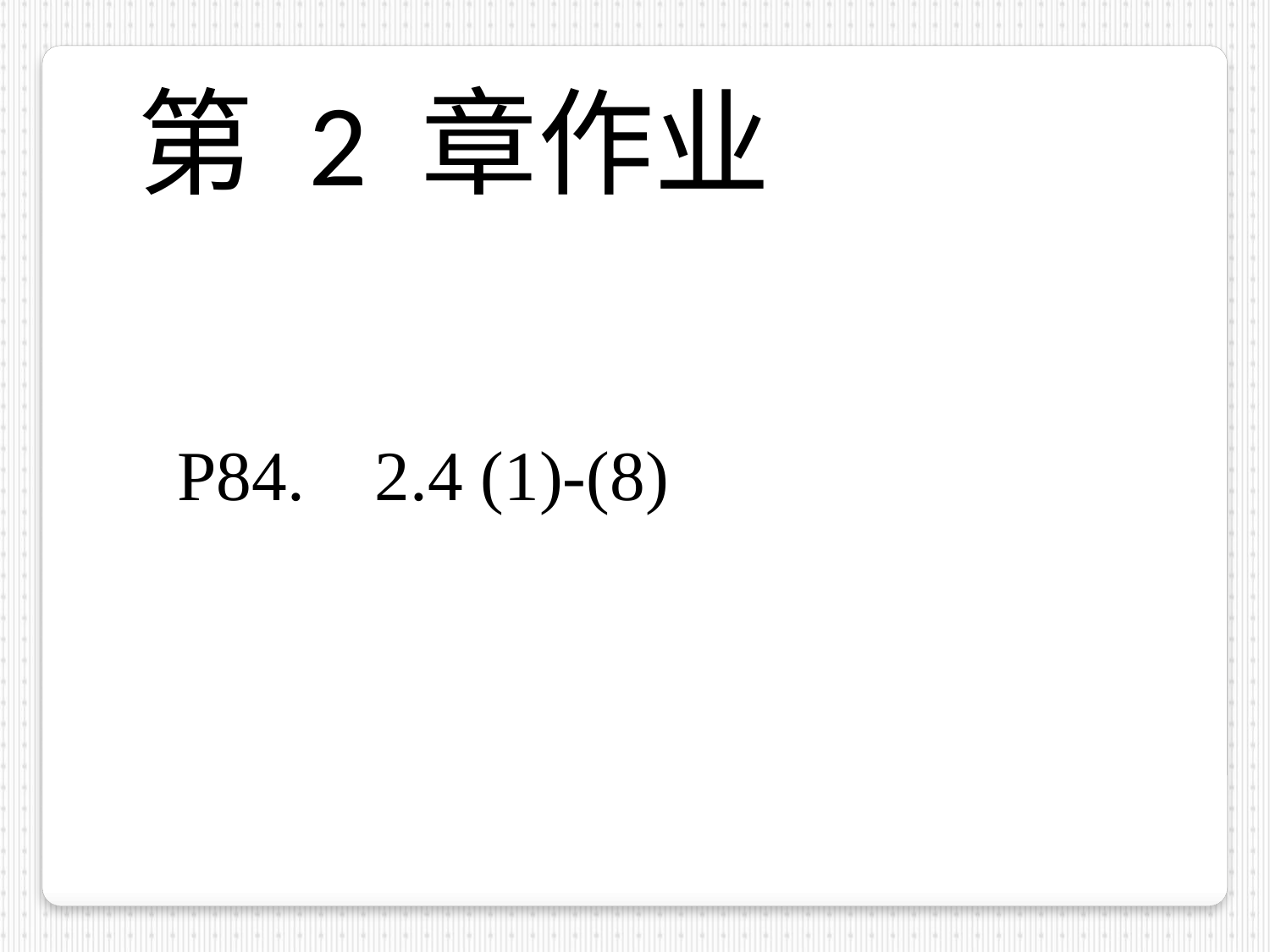

第 2 章作业

P 84.   2.3

P84.    2.4 (1)-(8)